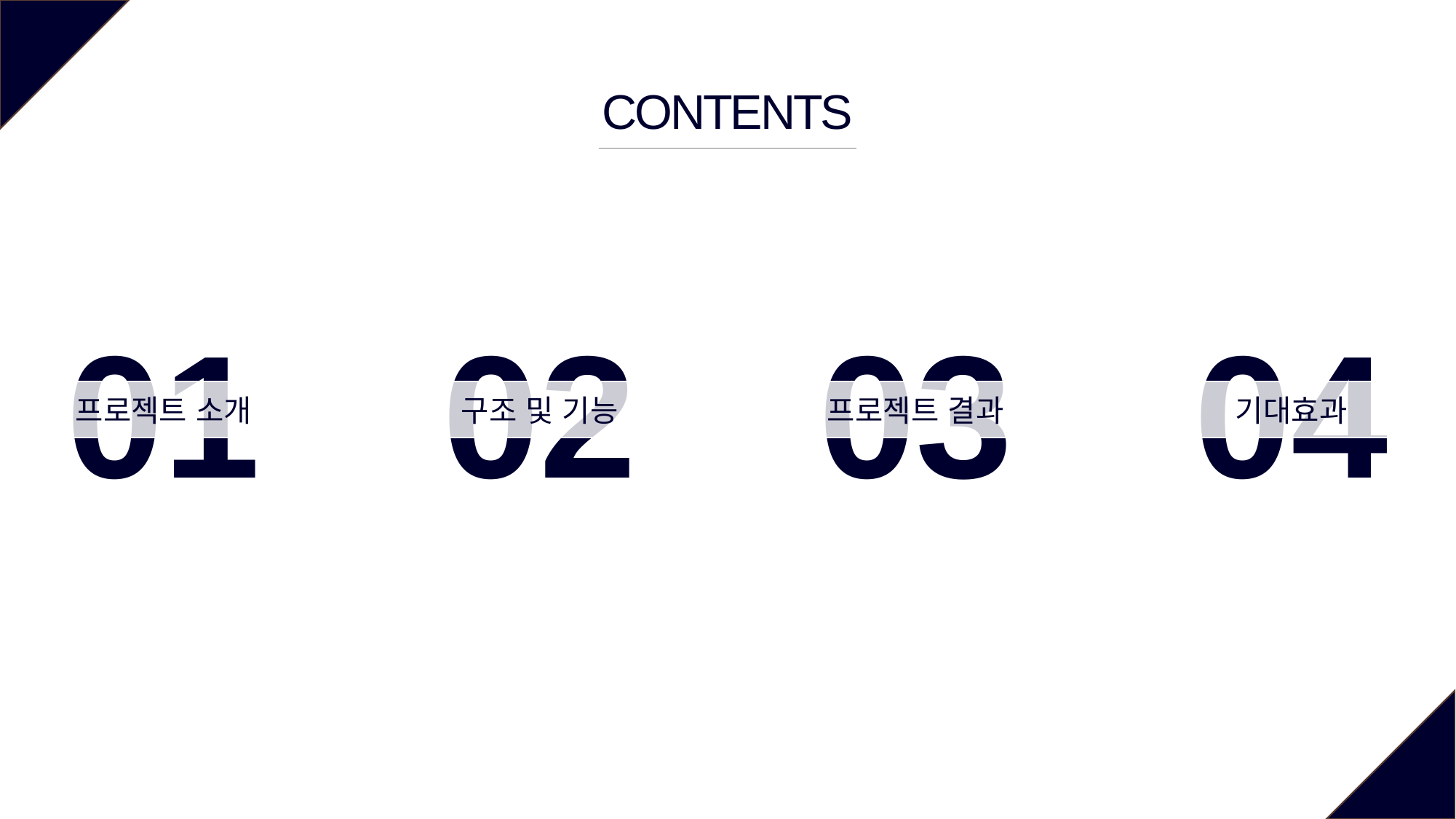

CONTENTS
01
02
03
04
프로젝트 소개
구조 및 기능
프로젝트 결과
기대효과